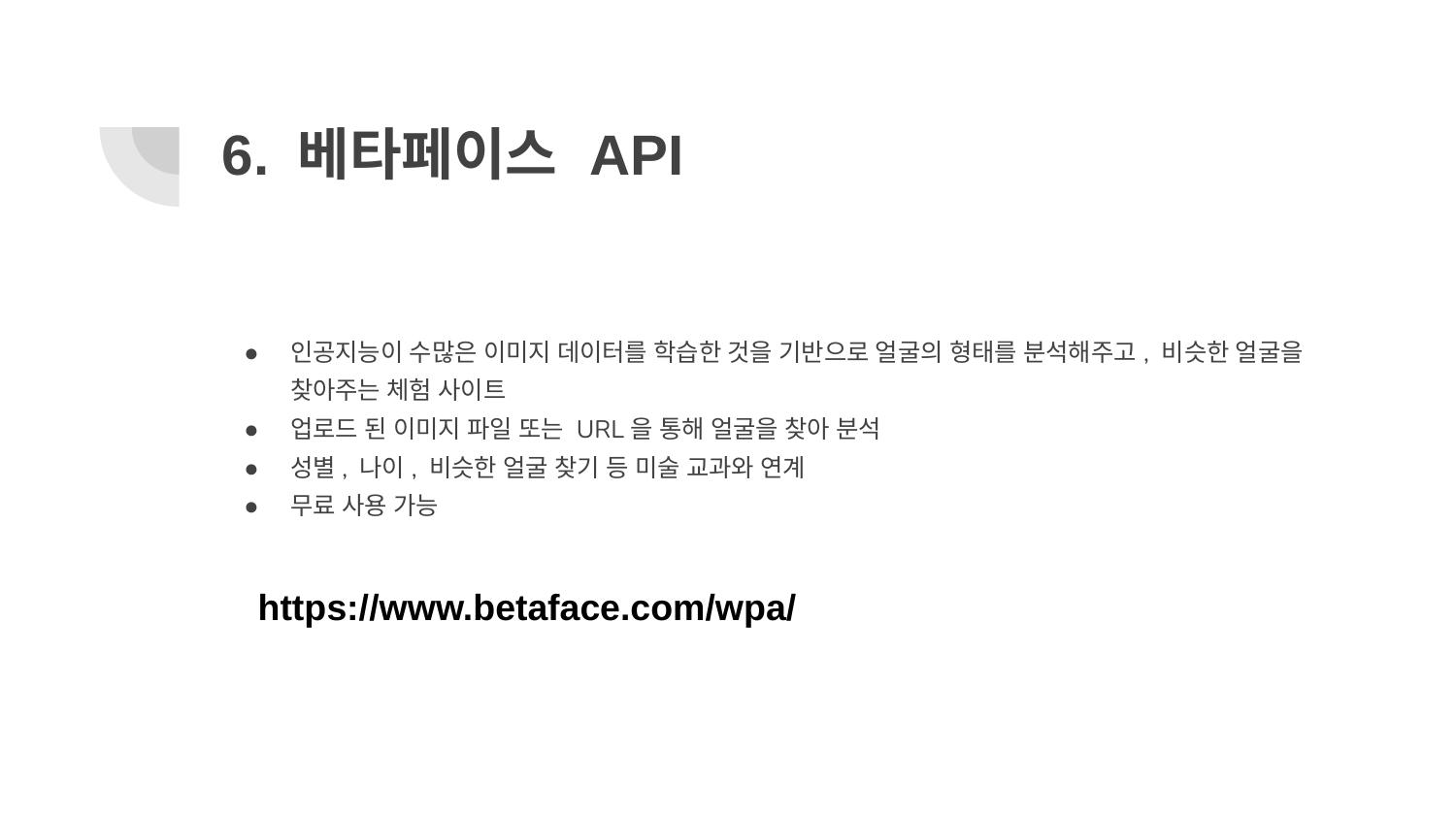

# 6. 베타페이스 API
인공지능이 수많은 이미지 데이터를 학습한 것을 기반으로 얼굴의 형태를 분석해주고, 비슷한 얼굴을 찾아주는 체험 사이트
업로드 된 이미지 파일 또는 URL을 통해 얼굴을 찾아 분석
성별, 나이, 비슷한 얼굴 찾기 등 미술 교과와 연계
무료 사용 가능
https://www.betaface.com/wpa/